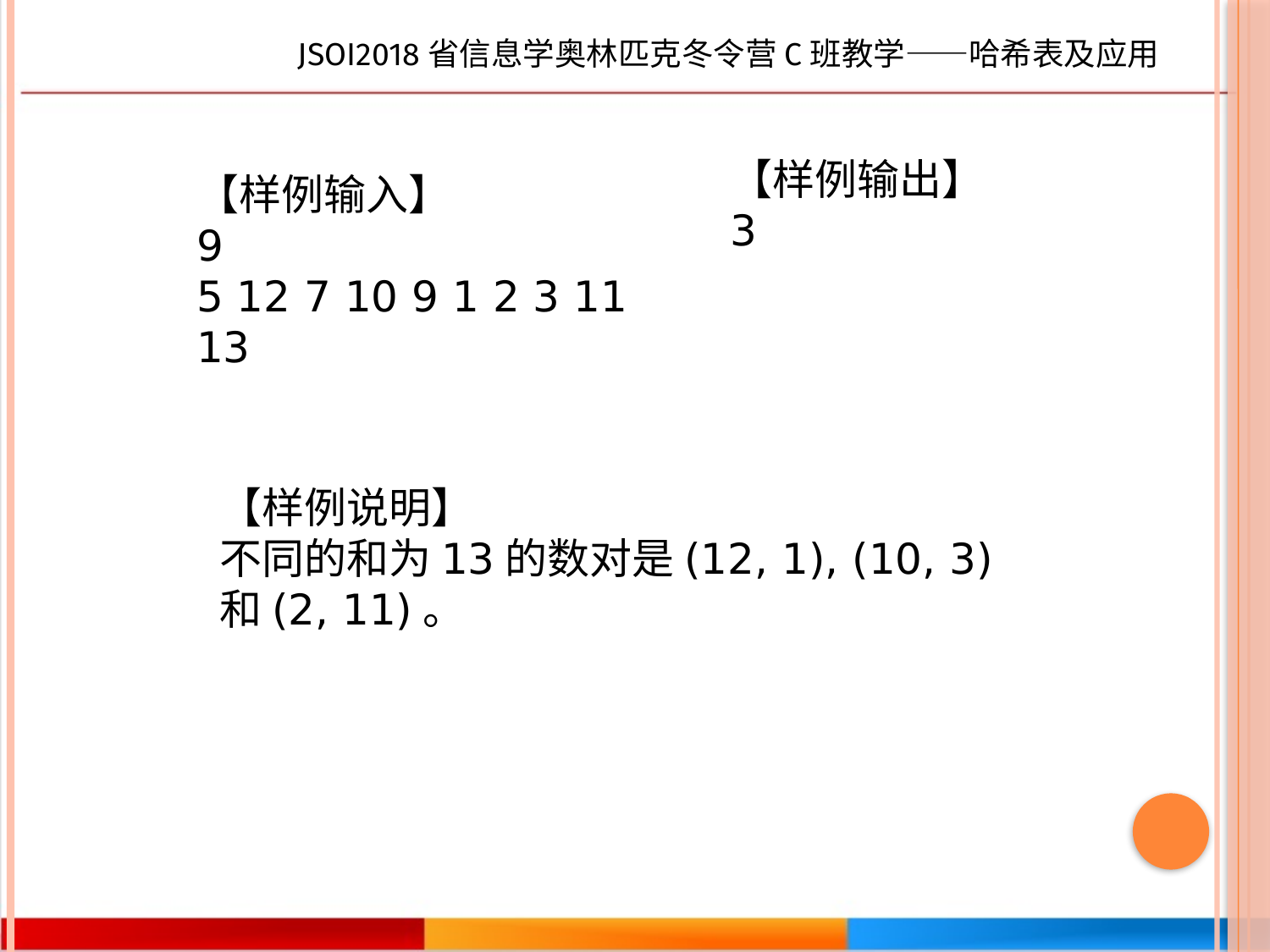

JSOI2018省信息学奥林匹克冬令营C班教学——哈希表及应用
【样例输出】
3
【样例输入】
9
5 12 7 10 9 1 2 3 11
13
【样例说明】
不同的和为13的数对是(12, 1), (10, 3)和(2, 11)。